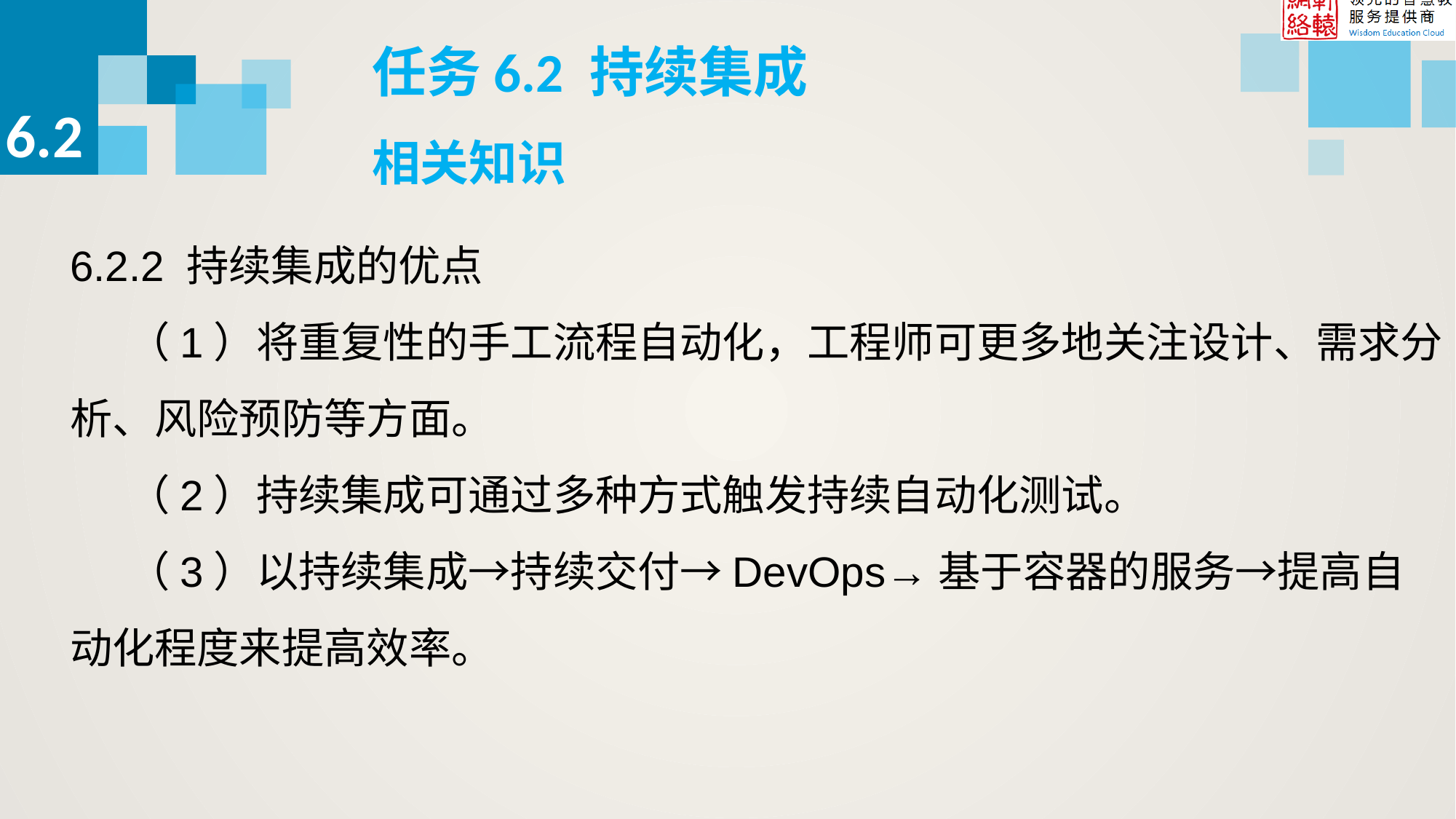

任务6.2 持续集成
6.2
相关知识
6.2.2 持续集成的优点
     （1）将重复性的手工流程自动化，工程师可更多地关注设计、需求分析、风险预防等方面。
     （2）持续集成可通过多种方式触发持续自动化测试。
     （3）以持续集成→持续交付→DevOps→基于容器的服务→提高自动化程度来提高效率。